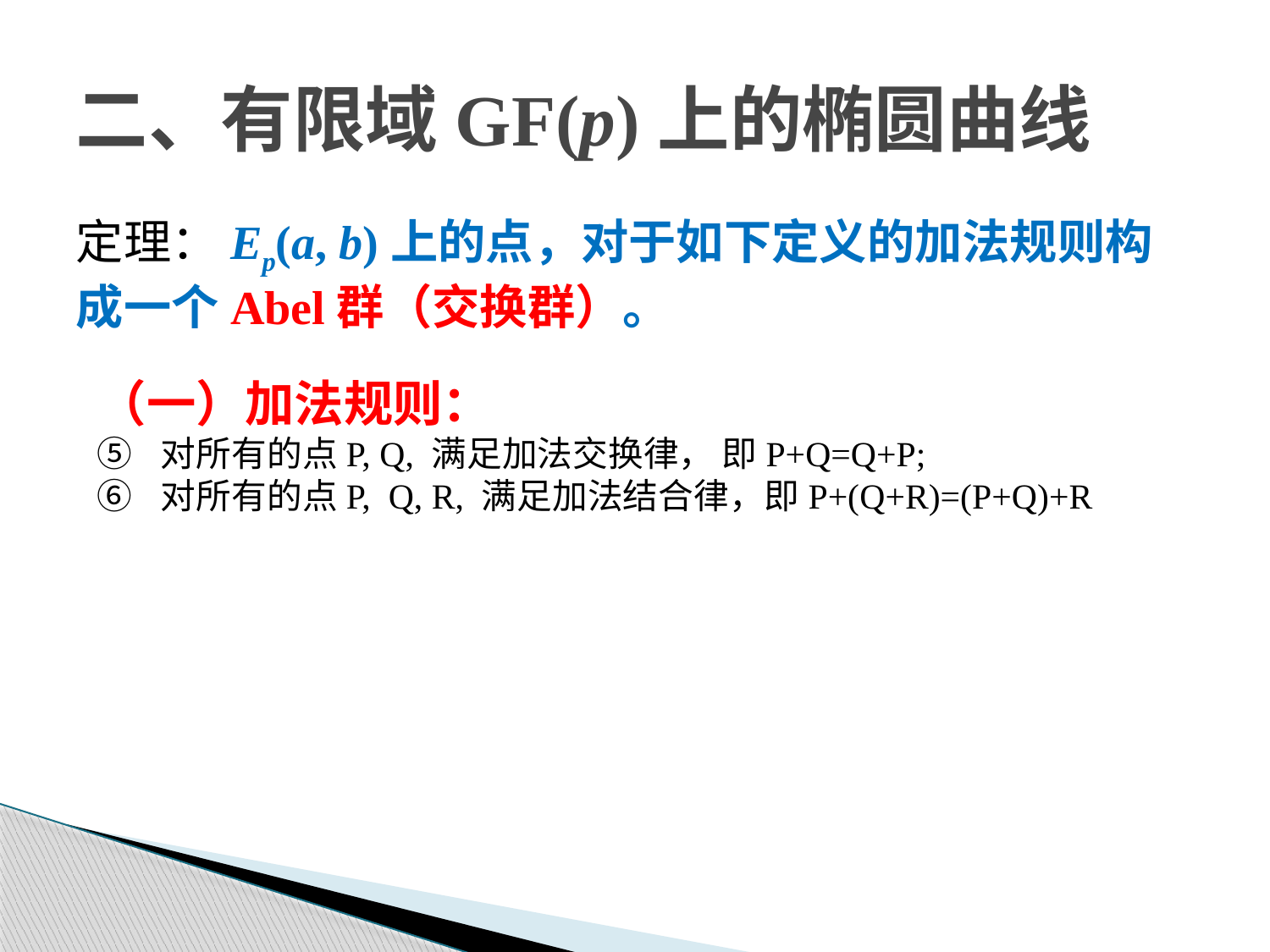

# 二、有限域GF(p)上的椭圆曲线
定理：Ep(a, b)上的点，对于如下定义的加法规则构成一个Abel群（交换群）。
（一）加法规则：
对所有的点P, Q, 满足加法交换律， 即P+Q=Q+P;
对所有的点P,  Q, R, 满足加法结合律，即P+(Q+R)=(P+Q)+R